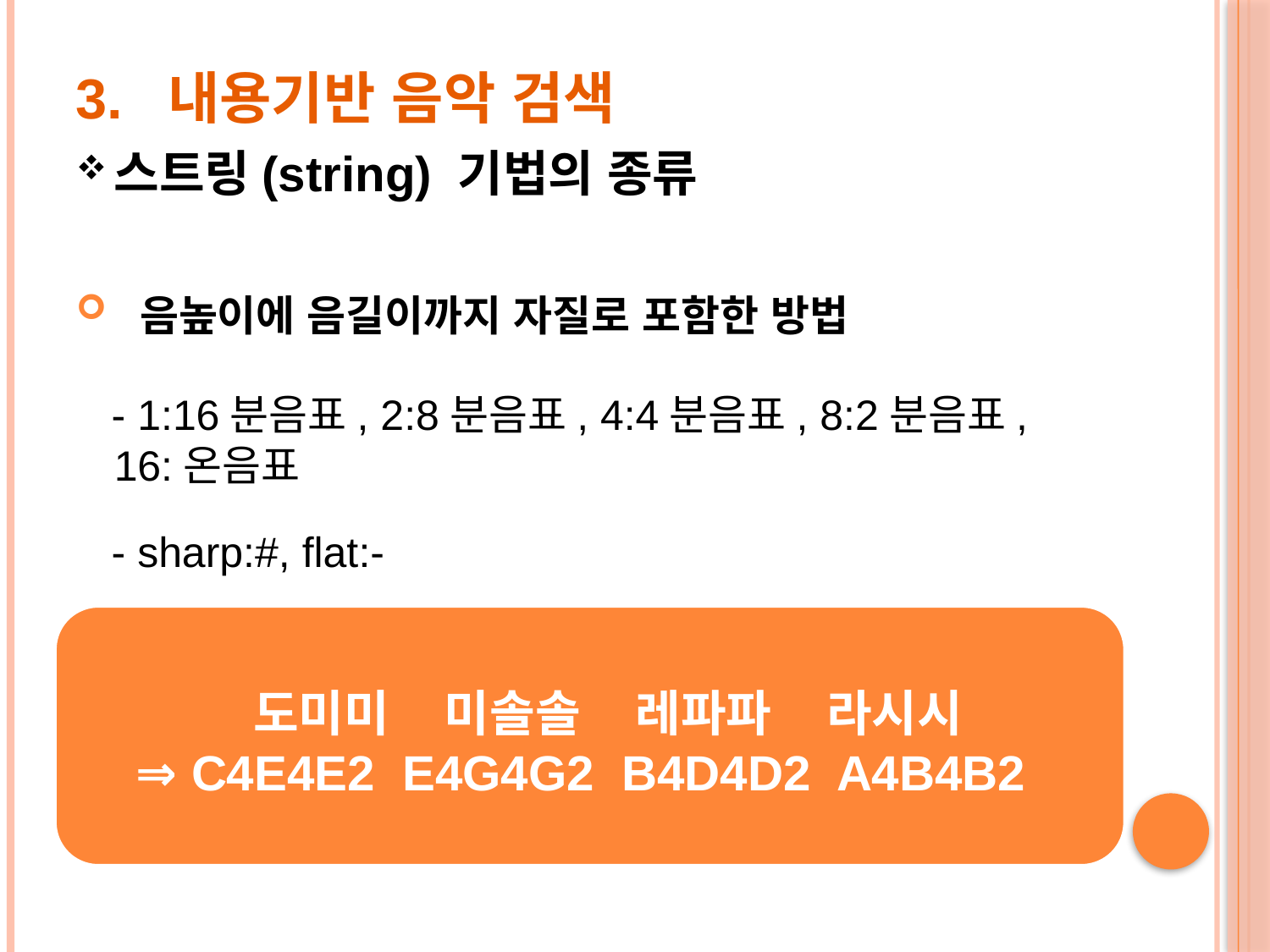

# 3.  내용기반 음악 검색
스트링(string) 기법의 종류

 음높이에 음길이까지 자질로 포함한 방법

   - 1:16분음표, 2:8분음표, 4:4분음표, 8:2분음표, 16:온음표

   - sharp:#, flat:-

   도미미    미솔솔    레파파    라시시
⇒ C4E4E2  E4G4G2  B4D4D2  A4B4B2